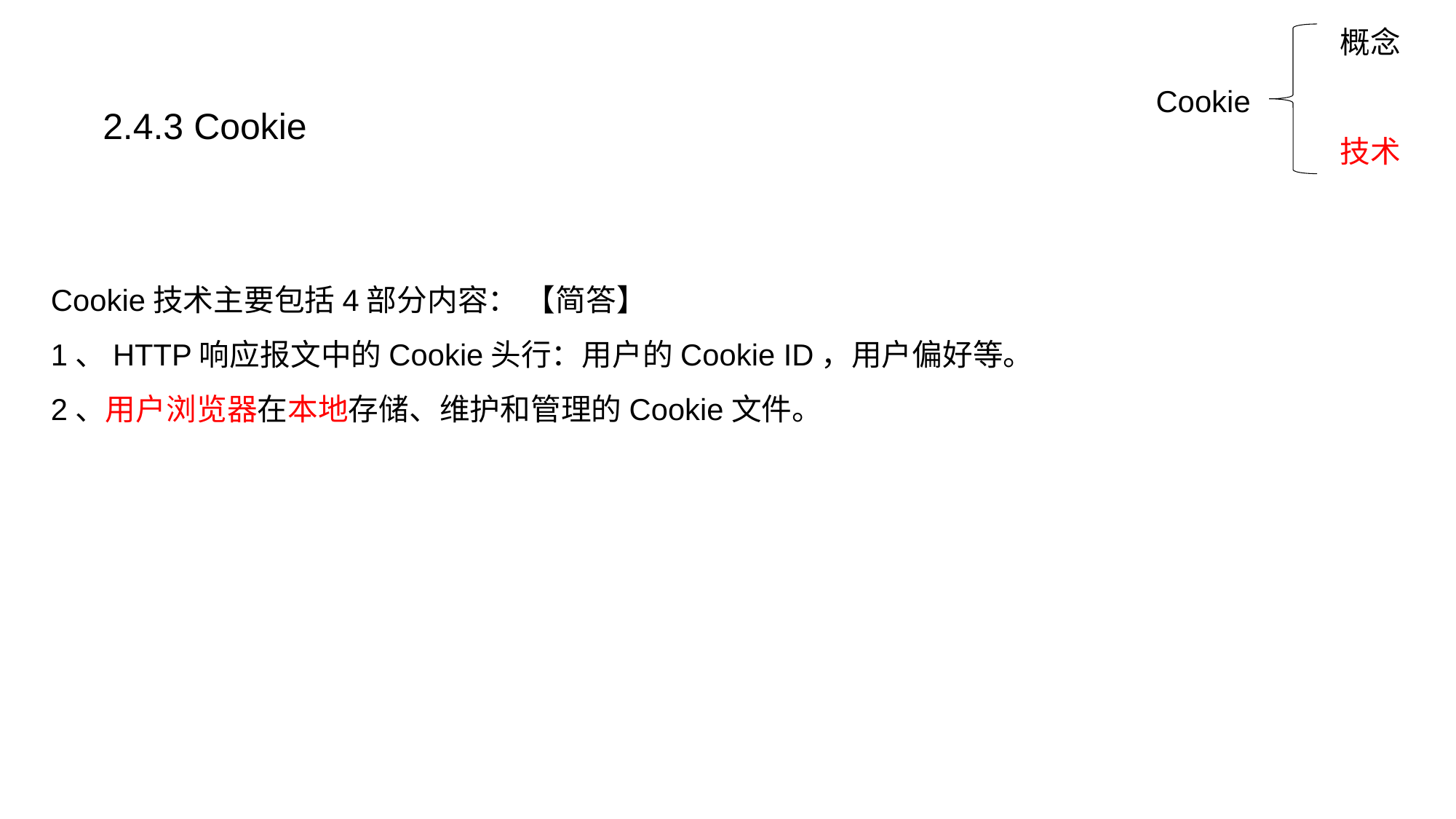

概念

技术

Cookie
2.4.3 Cookie
Cookie技术主要包括4部分内容： 【简答】
1、HTTP响应报文中的Cookie头行：用户的Cookie ID，用户偏好等。
2、用户浏览器在本地存储、维护和管理的Cookie文件。